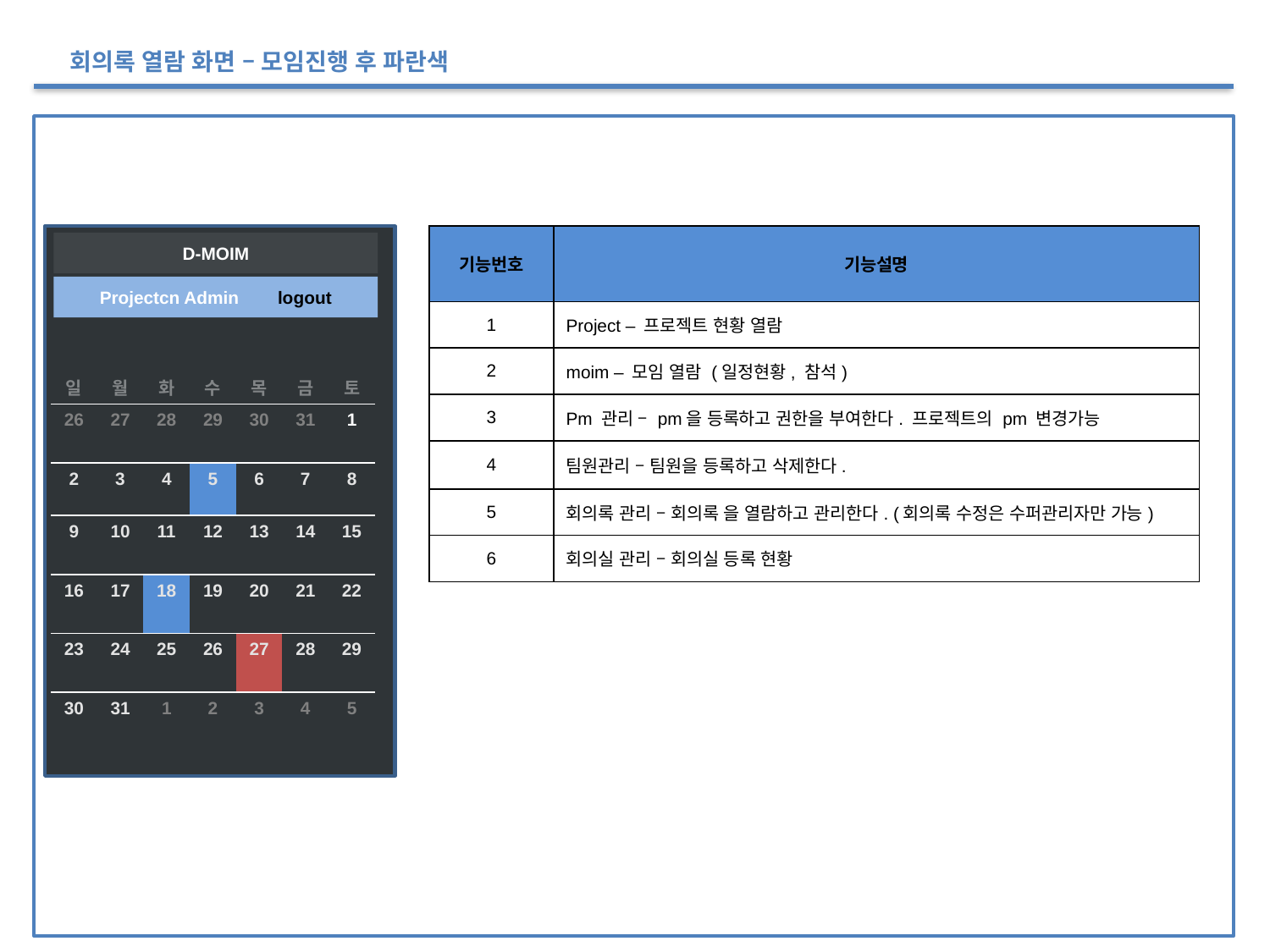

회의록 열람 화면 – 모임진행 후 파란색

| 기능번호 | 기능설명 |
| --- | --- |
| 1 | Project – 프로젝트 현황 열람 |
| 2 | moim – 모임 열람 (일정현황, 참석) |
| 3 | Pm 관리 – pm을 등록하고 권한을 부여한다. 프로젝트의 pm 변경가능 |
| 4 | 팀원관리 – 팀원을 등록하고 삭제한다. |
| 5 | 회의록 관리 – 회의록 을 열람하고 관리한다. (회의록 수정은 수퍼관리자만 가능) |
| 6 | 회의실 관리 – 회의실 등록 현황 |
D-MOIM
Projectcn Admin        logout
| 일 | 월 | 화 | 수 | 목 | 금 | 토 |
| --- | --- | --- | --- | --- | --- | --- |
| 26 | 27 | 28 | 29 | 30 | 31 | 1 |
| 2 | 3 | 4 | 5 | 6 | 7 | 8 |
| 9 | 10 | 11 | 12 | 13 | 14 | 15 |
| 16 | 17 | 18 | 19 | 20 | 21 | 22 |
| 23 | 24 | 25 | 26 | 27 | 28 | 29 |
| 30 | 31 | 1 | 2 | 3 | 4 | 5 |